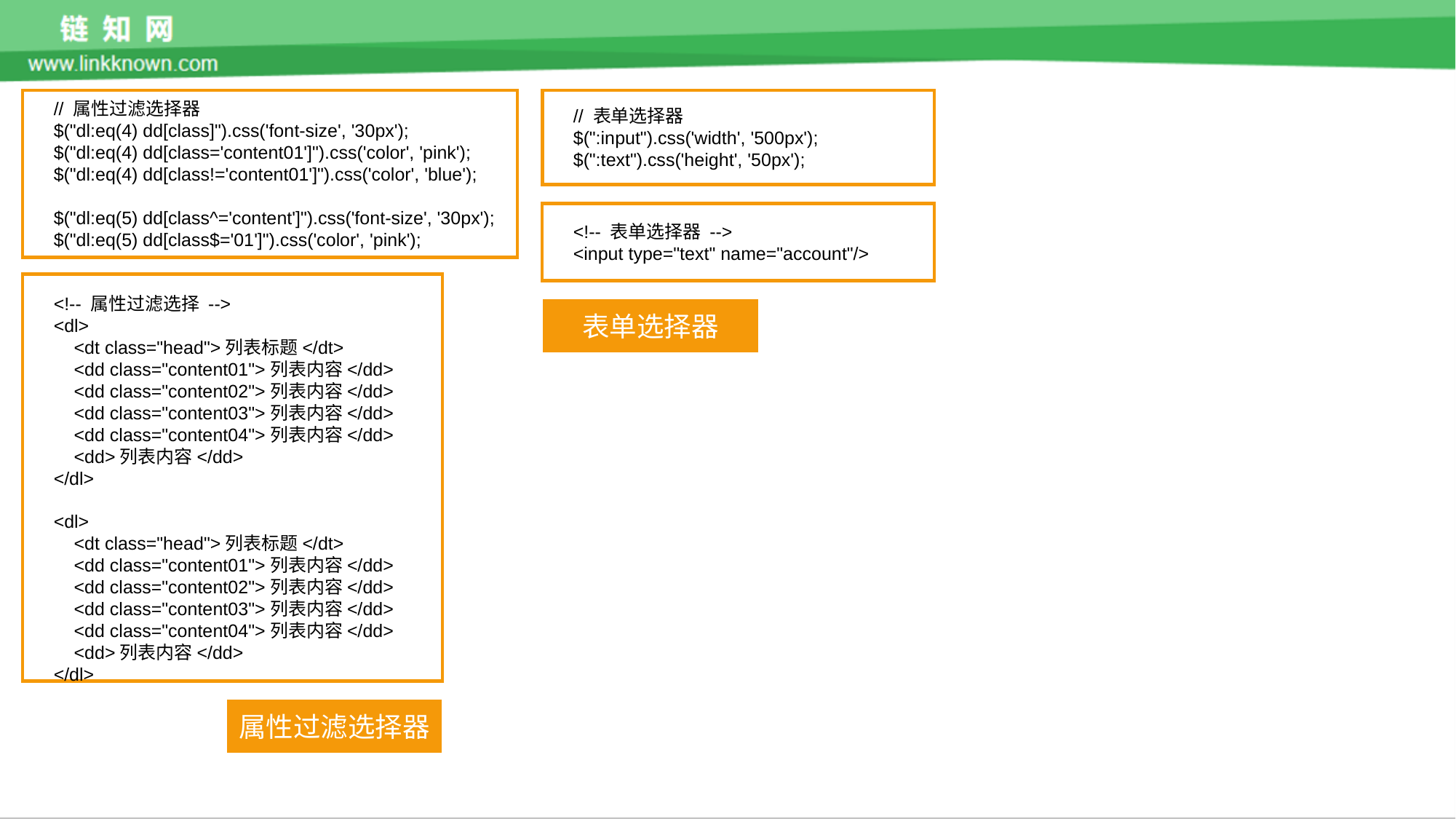

// 属性过滤选择器
    $("dl:eq(4) dd[class]").css('font-size', '30px');
    $("dl:eq(4) dd[class='content01']").css('color', 'pink');
    $("dl:eq(4) dd[class!='content01']").css('color', 'blue');

    $("dl:eq(5) dd[class^='content']").css('font-size', '30px');
    $("dl:eq(5) dd[class$='01']").css('color', 'pink');
    // 表单选择器
    $(":input").css('width', '500px');
    $(":text").css('height', '50px');
    <!-- 表单选择器 -->
    <input type="text" name="account"/>

    <!-- 属性过滤选择 -->
    <dl>
        <dt class="head">列表标题</dt>
        <dd class="content01">列表内容</dd>
        <dd class="content02">列表内容</dd>
        <dd class="content03">列表内容</dd>
        <dd class="content04">列表内容</dd>
        <dd>列表内容</dd>
    </dl>

    <dl>
        <dt class="head">列表标题</dt>
        <dd class="content01">列表内容</dd>
        <dd class="content02">列表内容</dd>
        <dd class="content03">列表内容</dd>
        <dd class="content04">列表内容</dd>
        <dd>列表内容</dd>
    </dl>
表单选择器
属性过滤选择器